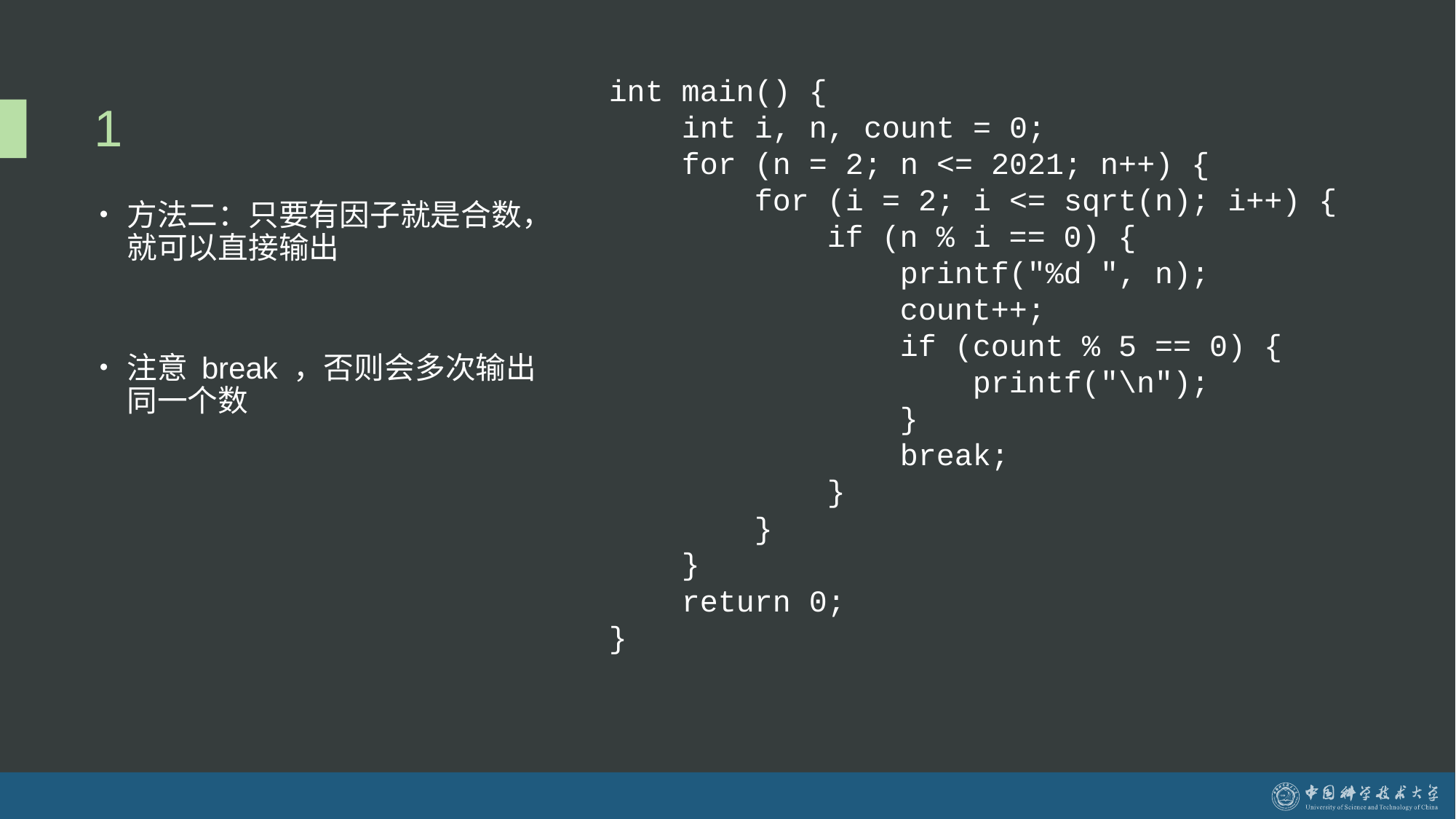

# 1
int main() {
    int i, n, count = 0;
    for (n = 2; n <= 2021; n++) {
        for (i = 2; i <= sqrt(n); i++) {
            if (n % i == 0) {
                printf("%d ", n);
                count++;
                if (count % 5 == 0) {
                    printf("\n");
                }
                break;
            }
        }
    }
    return 0;
}
方法二：只要有因子就是合数，就可以直接输出

注意 break ，否则会多次输出同一个数